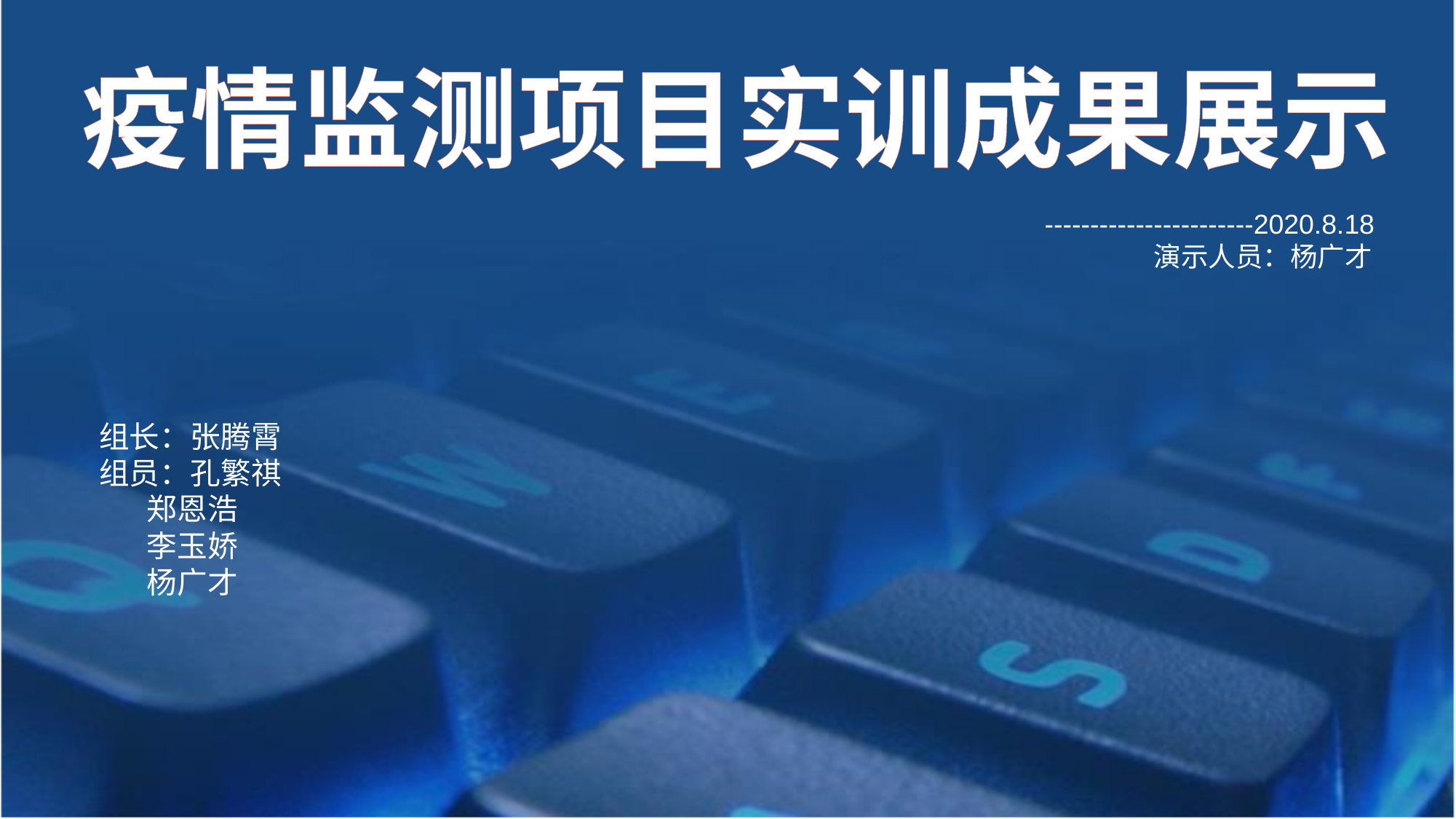

疫情监测项目实训成果展示
-----------------------2020.8.18
	演示人员：杨广才

组长：张腾霄
组员：孔繁祺
      郑恩浩
      李玉娇
      杨广才